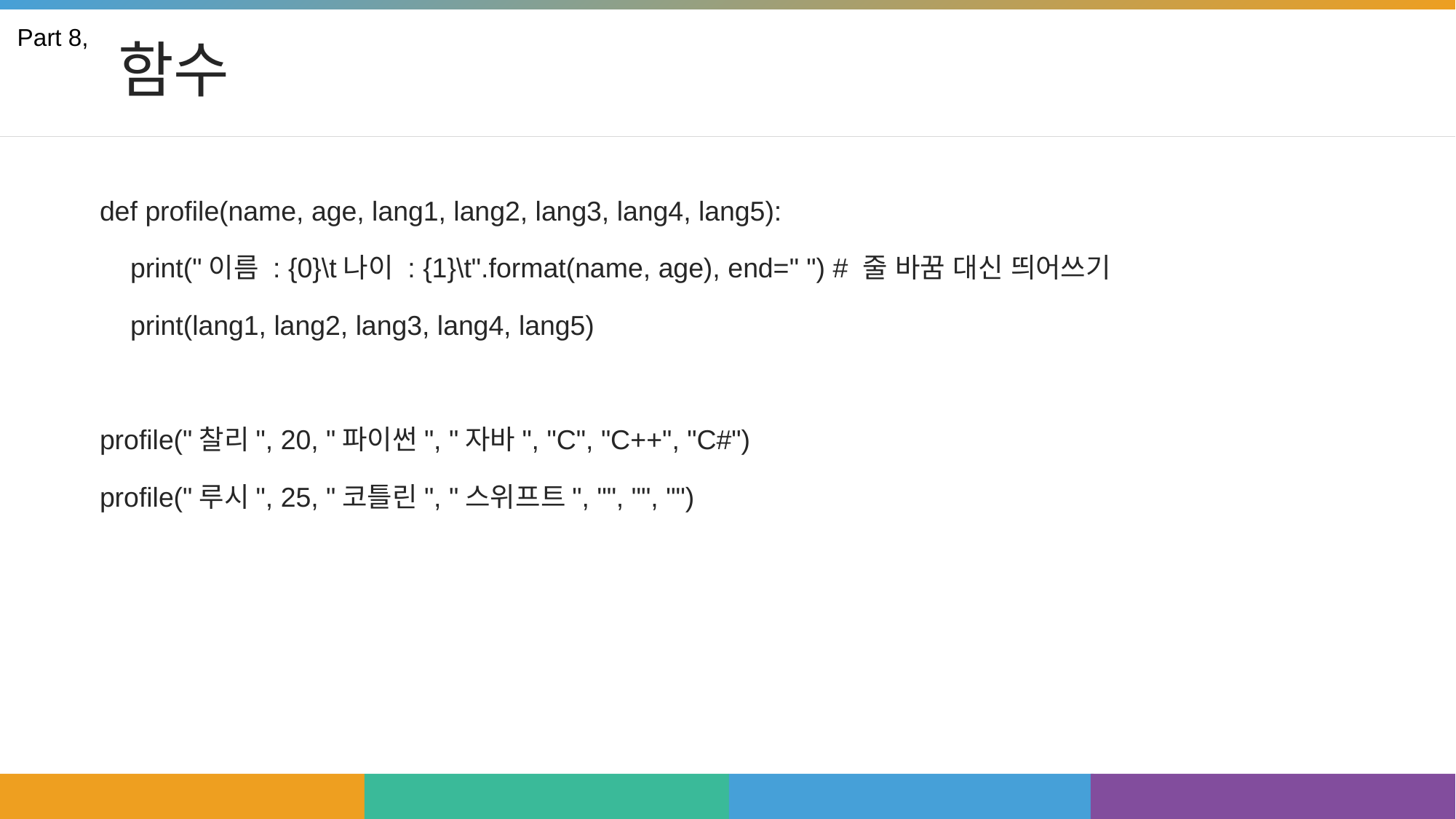

# 함수
Part 8,
def profile(name, age, lang1, lang2, lang3, lang4, lang5):
    print("이름 : {0}\t나이 : {1}\t".format(name, age), end=" ") # 줄 바꿈 대신 띄어쓰기
    print(lang1, lang2, lang3, lang4, lang5)

profile("찰리", 20, "파이썬", "자바", "C", "C++", "C#")
profile("루시", 25, "코틀린", "스위프트", "", "", "")